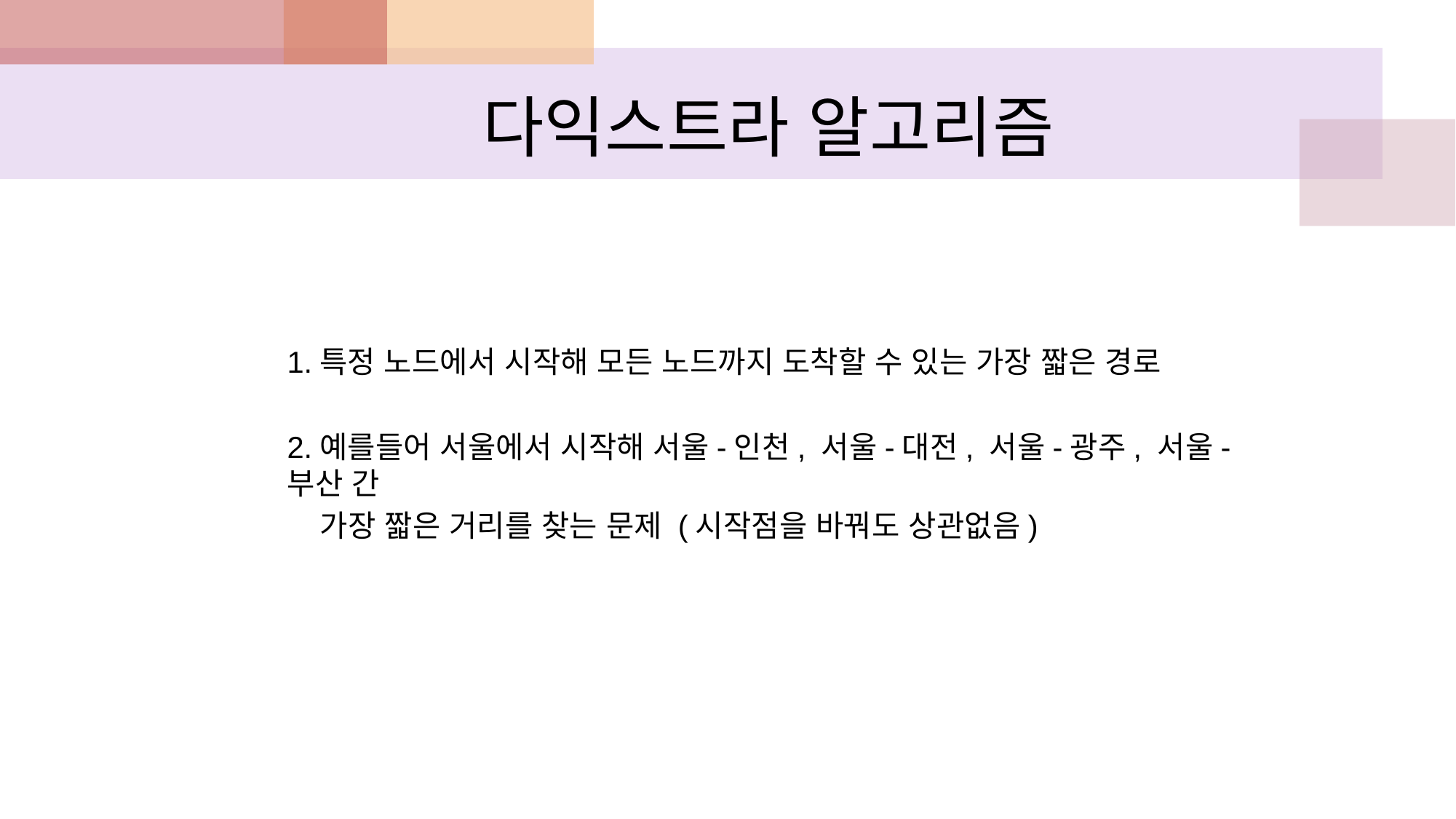

다익스트라 알고리즘
1.특정 노드에서 시작해 모든 노드까지 도착할 수 있는 가장 짧은 경로

2.예를들어 서울에서 시작해 서울-인천, 서울-대전, 서울-광주, 서울-부산 간
   가장 짧은 거리를 찾는 문제 (시작점을 바꿔도 상관없음)